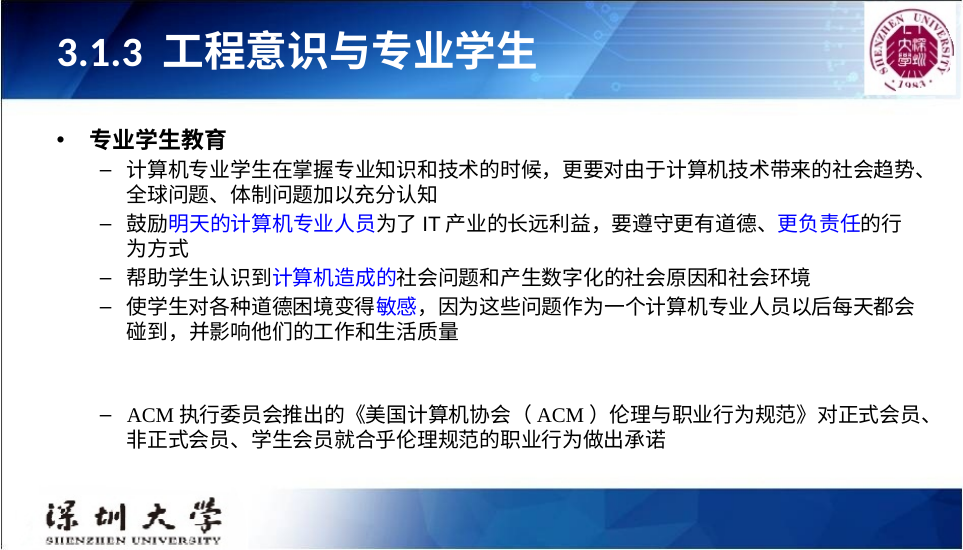

# 3.1.3 工程意识与专业学生
专业学生教育
计算机专业学生在掌握专业知识和技术的时候，更要对由于计算机技术带来的社会趋势、全球问题、体制问题加以充分认知
鼓励明天的计算机专业人员为了IT产业的长远利益，要遵守更有道德、更负责任的行为方式
帮助学生认识到计算机造成的社会问题和产生数字化的社会原因和社会环境
使学生对各种道德困境变得敏感，因为这些问题作为一个计算机专业人员以后每天都会碰到，并影响他们的工作和生活质量

ACM执行委员会推出的《美国计算机协会（ACM）伦理与职业行为规范》对正式会员、非正式会员、学生会员就合乎伦理规范的职业行为做出承诺

20